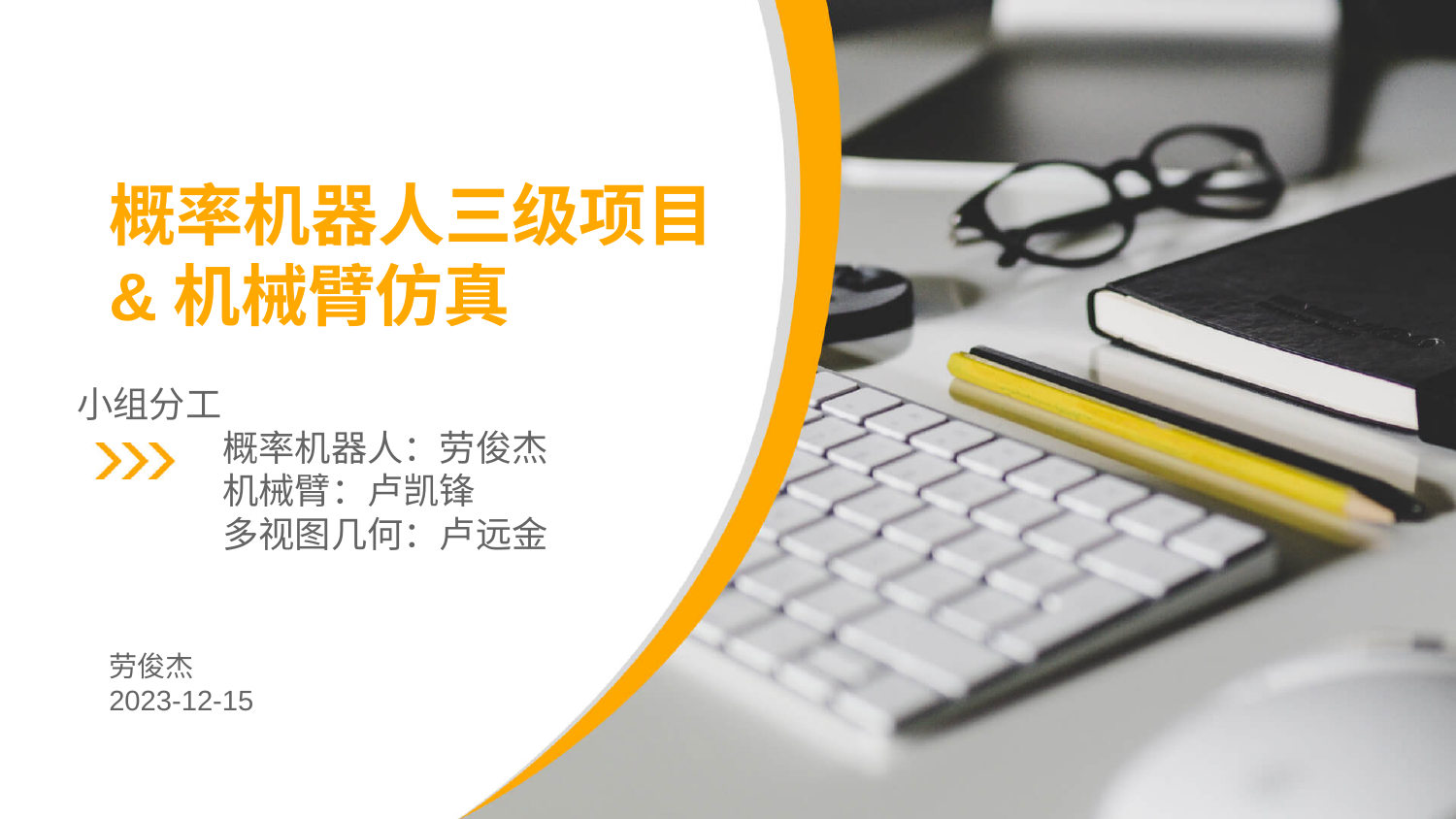

概率机器人三级项目
&机械臂仿真

小组分工
概率机器人：劳俊杰
机械臂：卢凯锋
多视图几何：卢远金

劳俊杰
2023-12-15